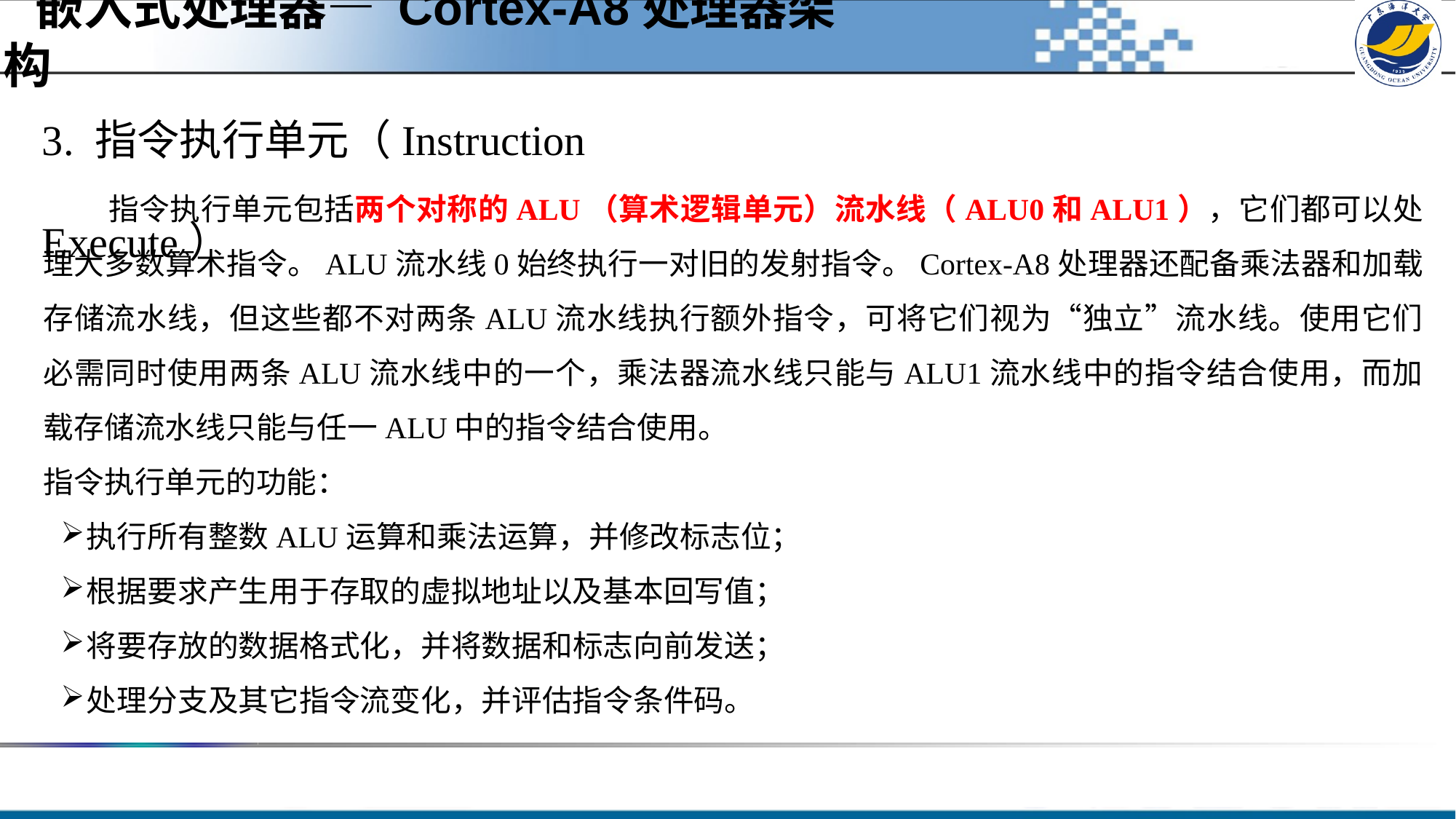

嵌入式处理器— Cortex-A8处理器架构
3. 指令执行单元（Instruction Execute）
        指令执行单元包括两个对称的ALU（算术逻辑单元）流水线（ALU0和ALU1），它们都可以处理大多数算术指令。ALU流水线0始终执行一对旧的发射指令。Cortex-A8处理器还配备乘法器和加载存储流水线，但这些都不对两条ALU流水线执行额外指令，可将它们视为“独立”流水线。使用它们必需同时使用两条ALU流水线中的一个，乘法器流水线只能与ALU1流水线中的指令结合使用，而加载存储流水线只能与任一ALU中的指令结合使用。
指令执行单元的功能：
执行所有整数ALU运算和乘法运算，并修改标志位；
根据要求产生用于存取的虚拟地址以及基本回写值；
将要存放的数据格式化，并将数据和标志向前发送；
处理分支及其它指令流变化，并评估指令条件码。
78